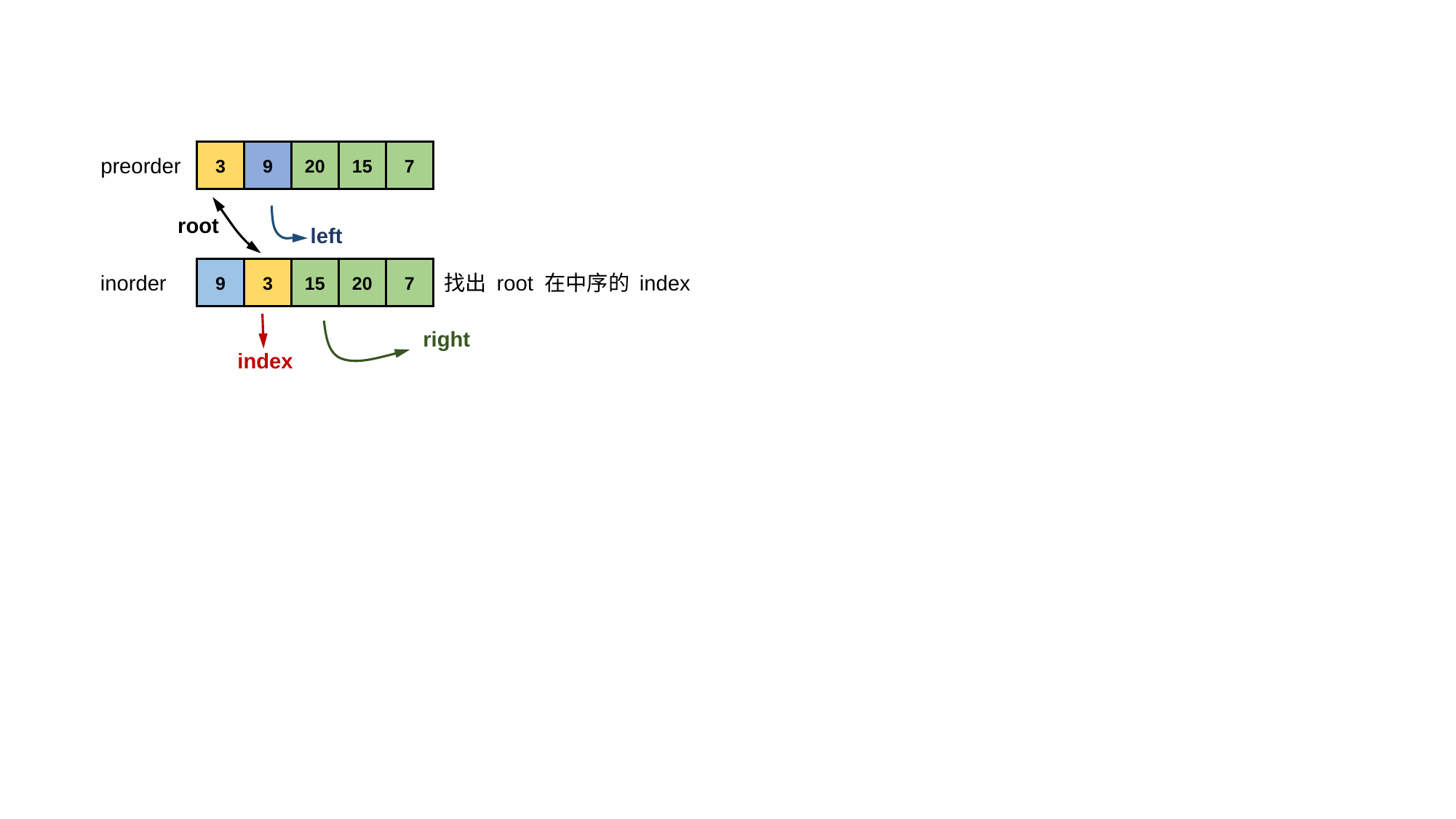

3
9
20
15
7
preorder

root
left
9
3
15
20
7
找出 root 在中序的 index
inorder

right
index